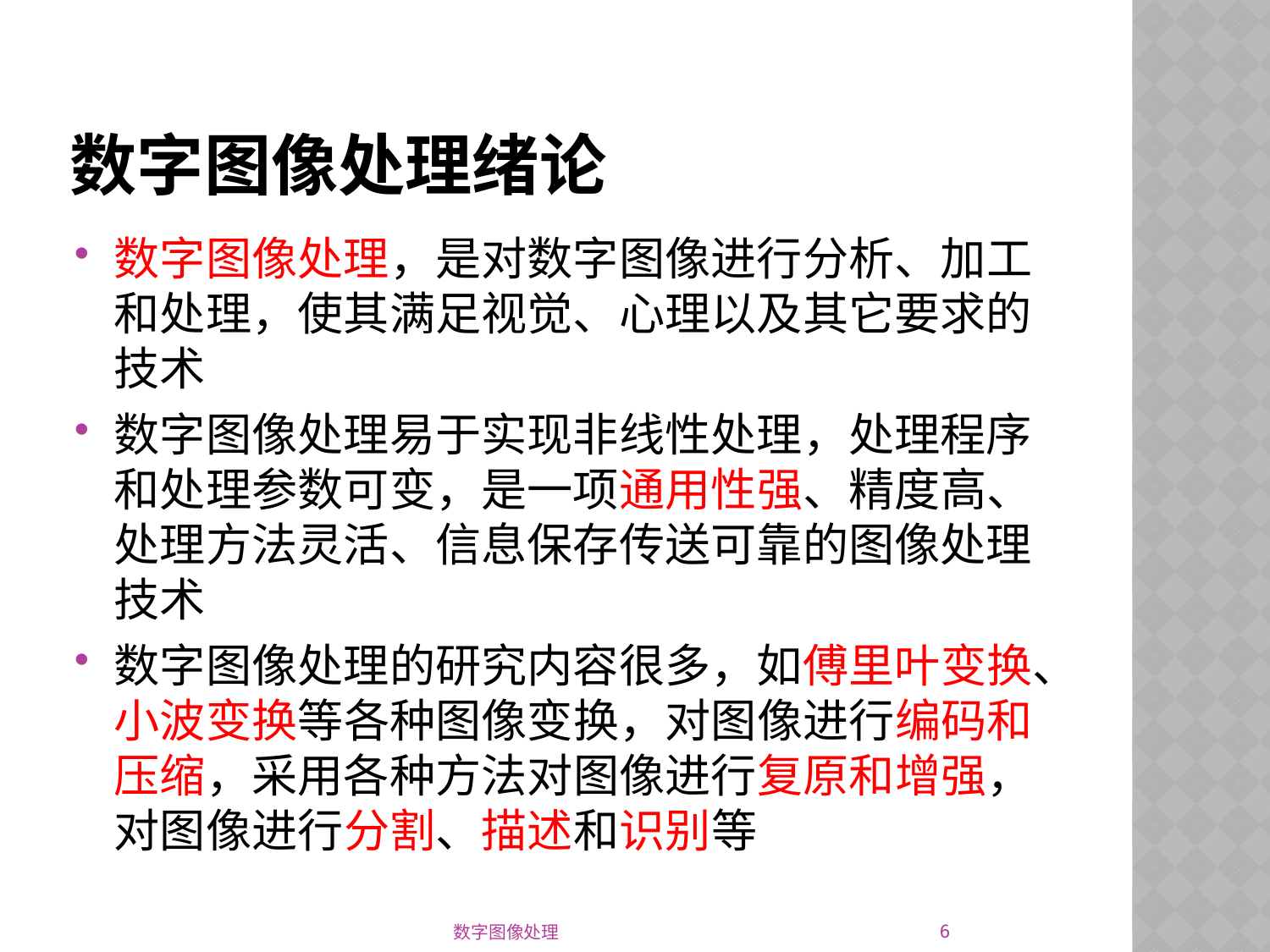

# 数字图像处理绪论
数字图像处理，是对数字图像进行分析、加工和处理，使其满足视觉、心理以及其它要求的技术
数字图像处理易于实现非线性处理，处理程序和处理参数可变，是一项通用性强、精度高、处理方法灵活、信息保存传送可靠的图像处理技术
数字图像处理的研究内容很多，如傅里叶变换、小波变换等各种图像变换，对图像进行编码和压缩，采用各种方法对图像进行复原和增强，对图像进行分割、描述和识别等
6
数字图像处理